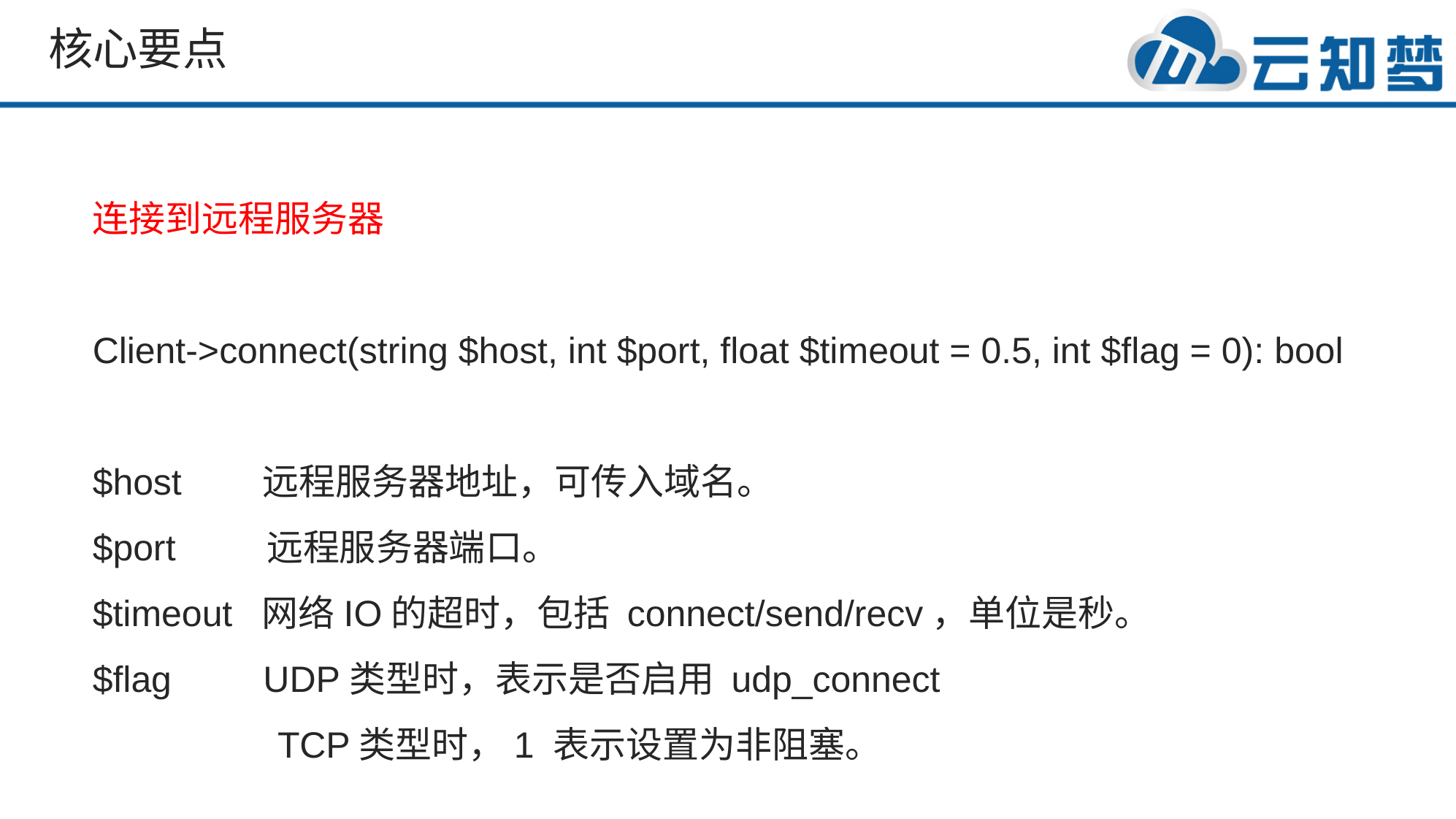

核心要点
连接到远程服务器

Client->connect(string $host, int $port, float $timeout = 0.5, int $flag = 0): bool

$host       远程服务器地址，可传入域名。
$port        远程服务器端口。
$timeout  网络IO的超时，包括 connect/send/recv，单位是秒。
$flag         UDP类型时，表示是否启用 udp_connect
  TCP类型时，1 表示设置为非阻塞。